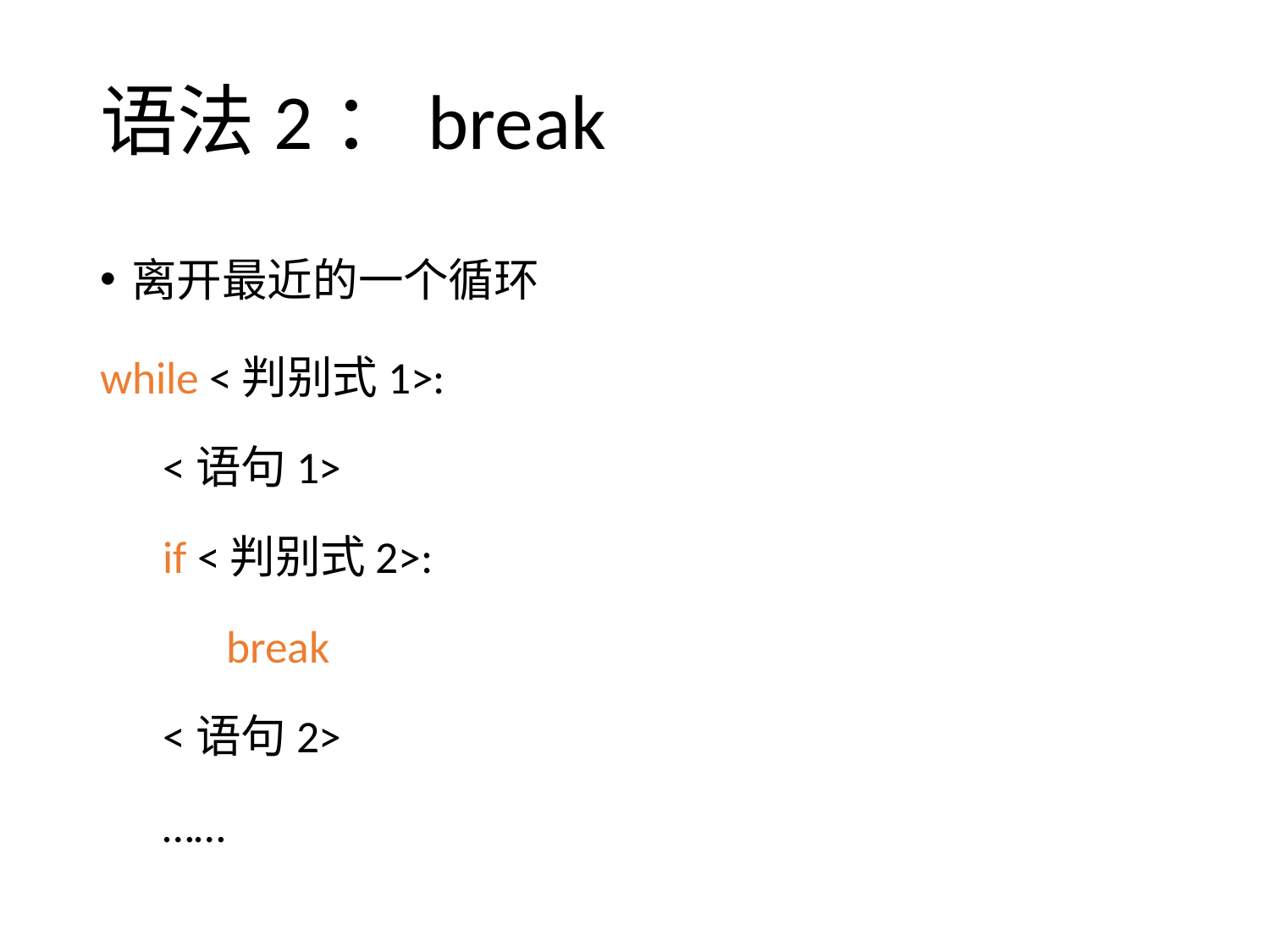

# 语法2：break
离开最近的一个循环
while <判别式1>:
<语句1>
if <判别式2>:
break
<语句2>
……